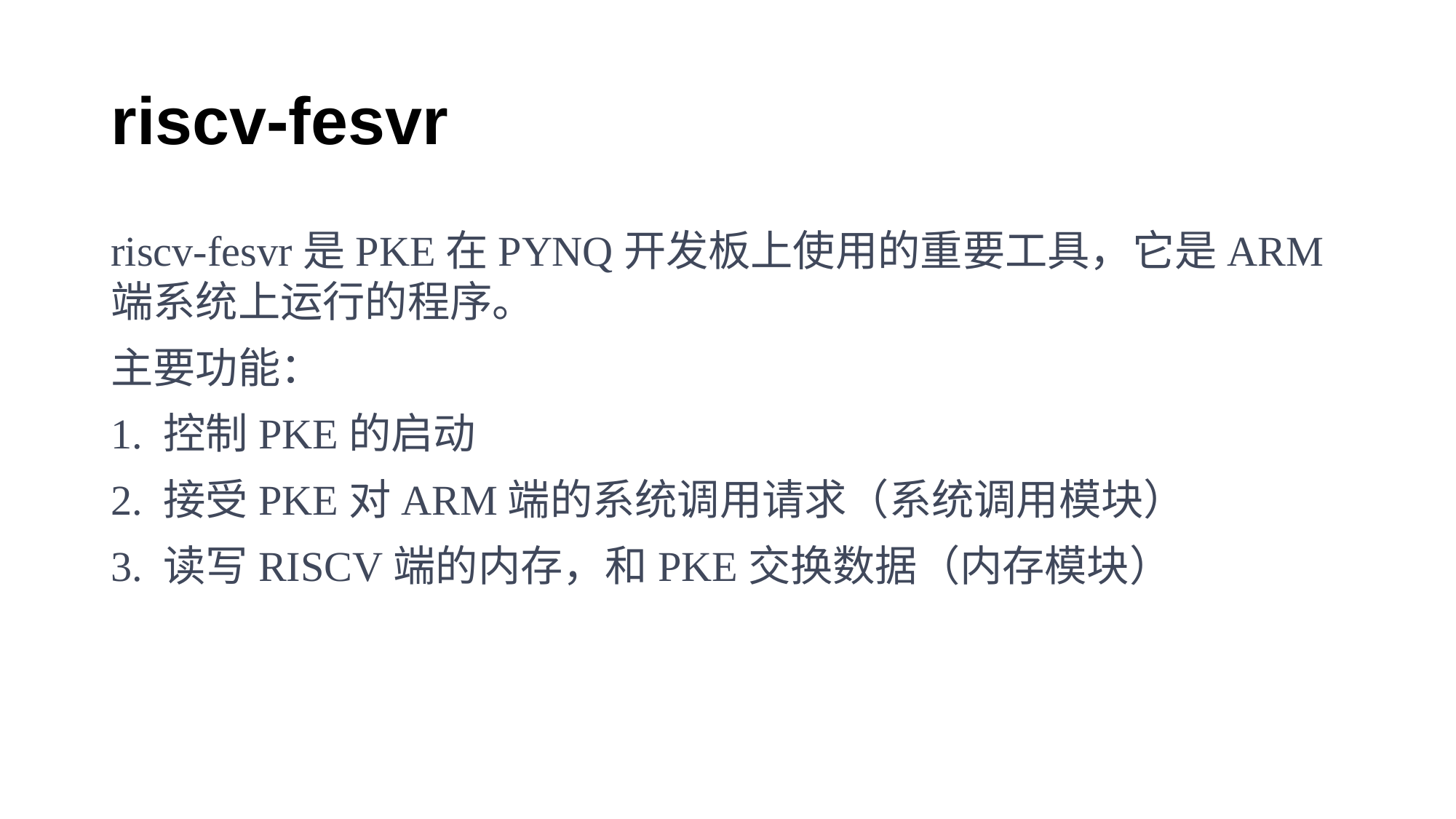

# riscv-fesvr
riscv-fesvr是PKE在PYNQ开发板上使用的重要工具，它是ARM端系统上运行的程序。
主要功能：
1. 控制PKE的启动
2. 接受PKE对ARM端的系统调用请求（系统调用模块）
3. 读写RISCV端的内存，和PKE交换数据（内存模块）